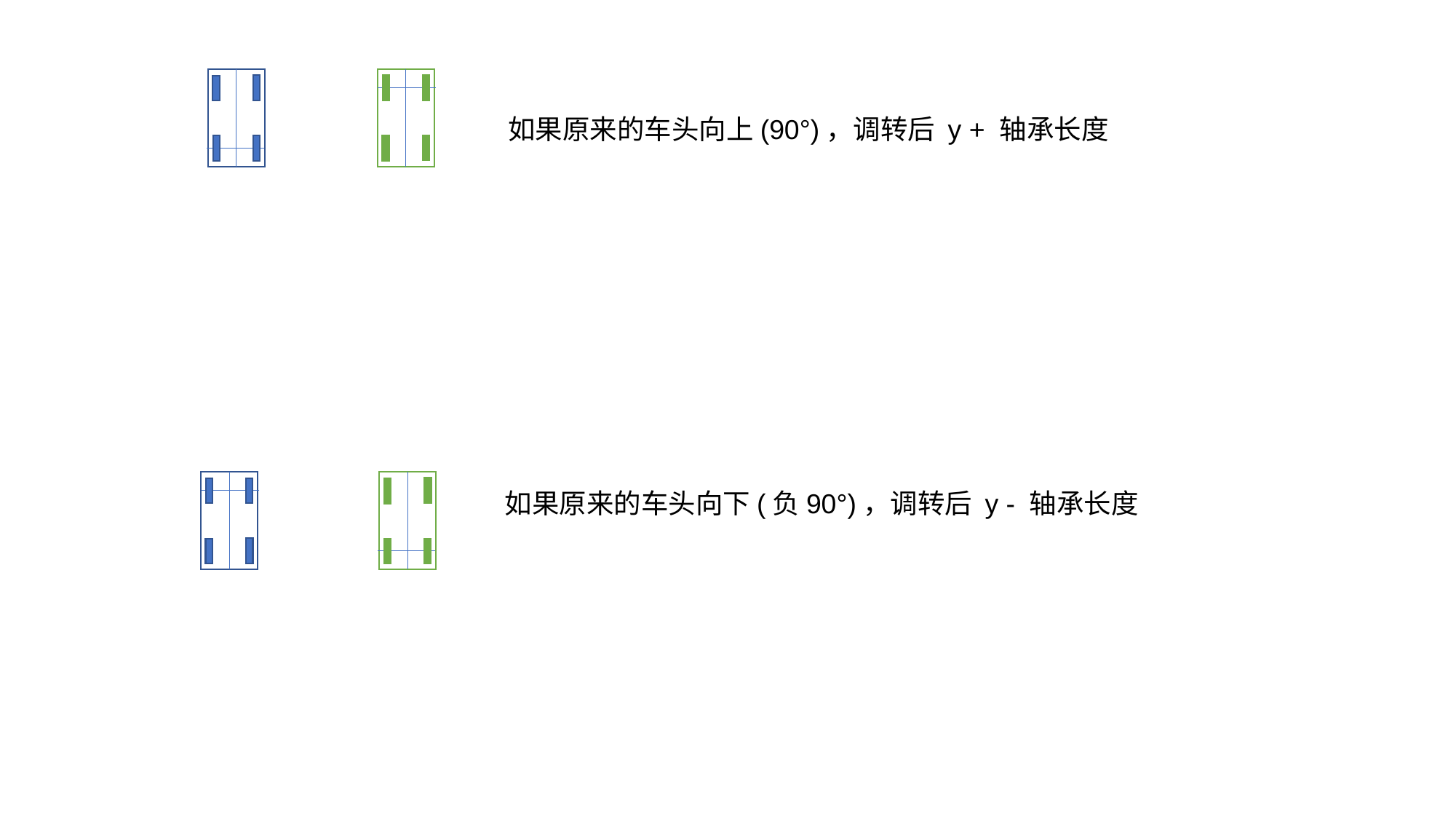

如果原来的车头向上(90°)，调转后 y + 轴承长度

如果原来的车头向下(负90°)，调转后 y - 轴承长度